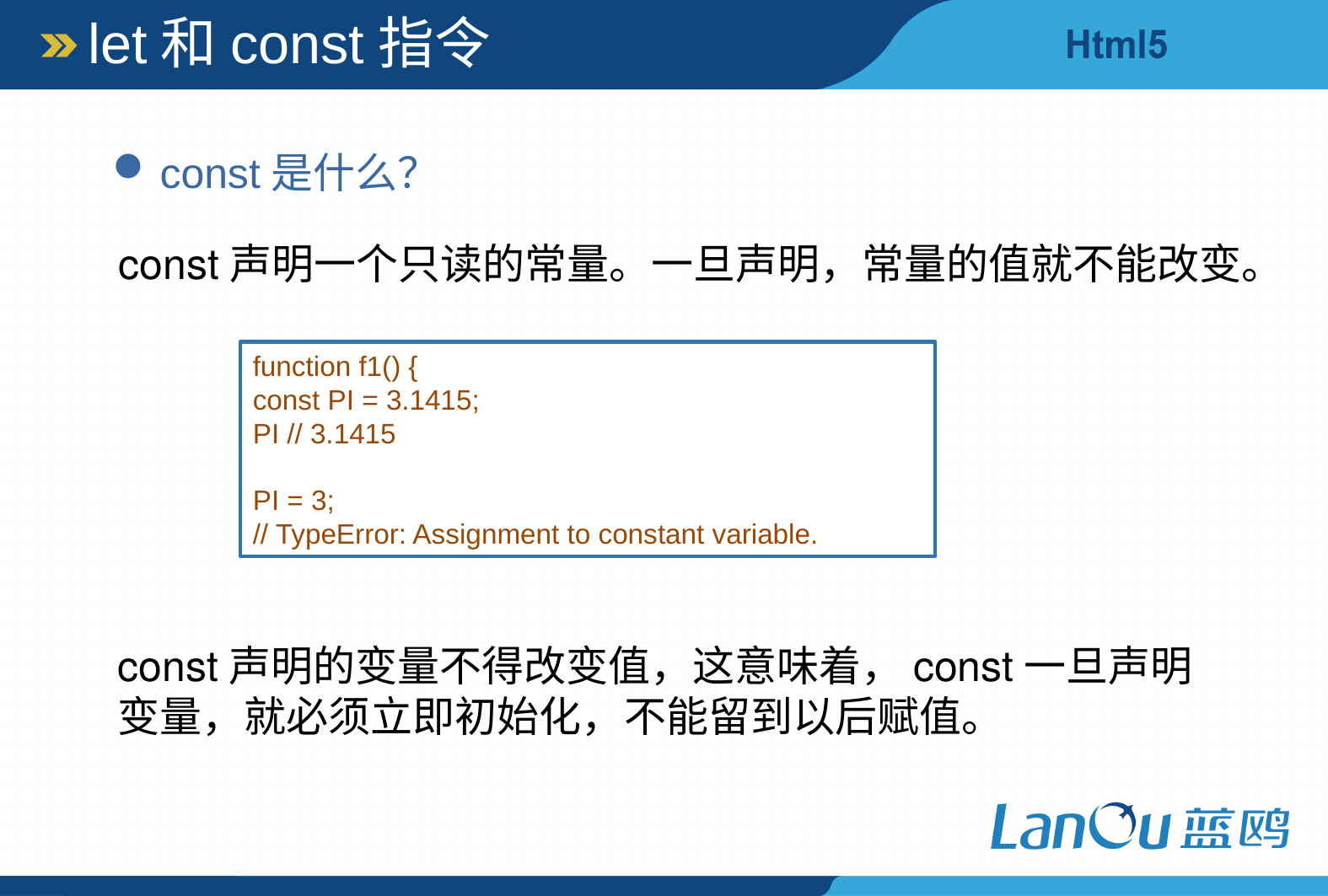

let和const指令
const是什么？
const声明一个只读的常量。一旦声明，常量的值就不能改变。
function f1() {
const PI = 3.1415;
PI // 3.1415

PI = 3;
// TypeError: Assignment to constant variable.
const声明的变量不得改变值，这意味着，const一旦声明变量，就必须立即初始化，不能留到以后赋值。